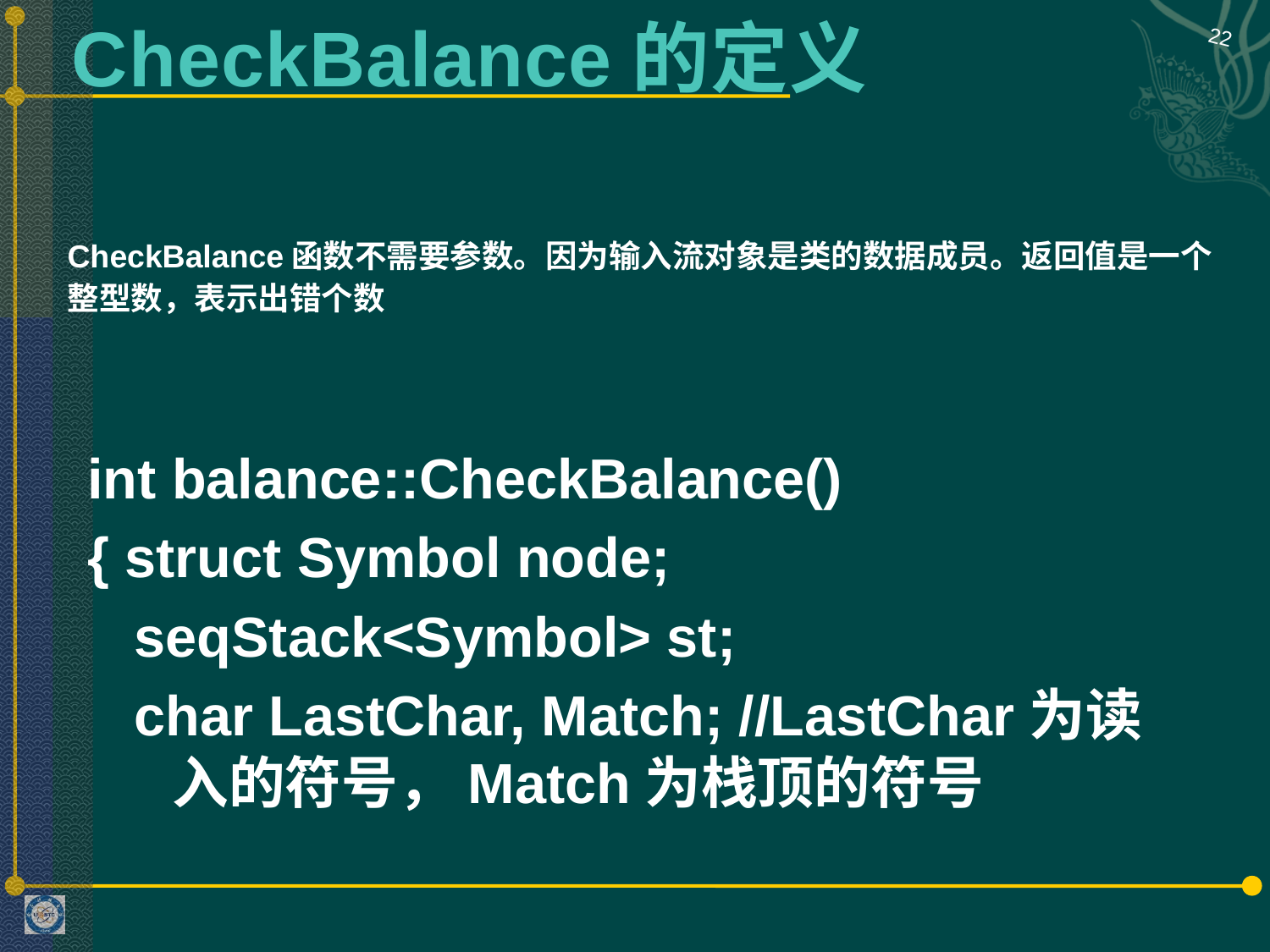

22
# CheckBalance的定义
CheckBalance函数不需要参数。因为输入流对象是类的数据成员。返回值是一个整型数，表示出错个数
int balance::CheckBalance()
{ struct Symbol node;
   seqStack<Symbol> st;
   char LastChar, Match; //LastChar为读入的符号，Match为栈顶的符号